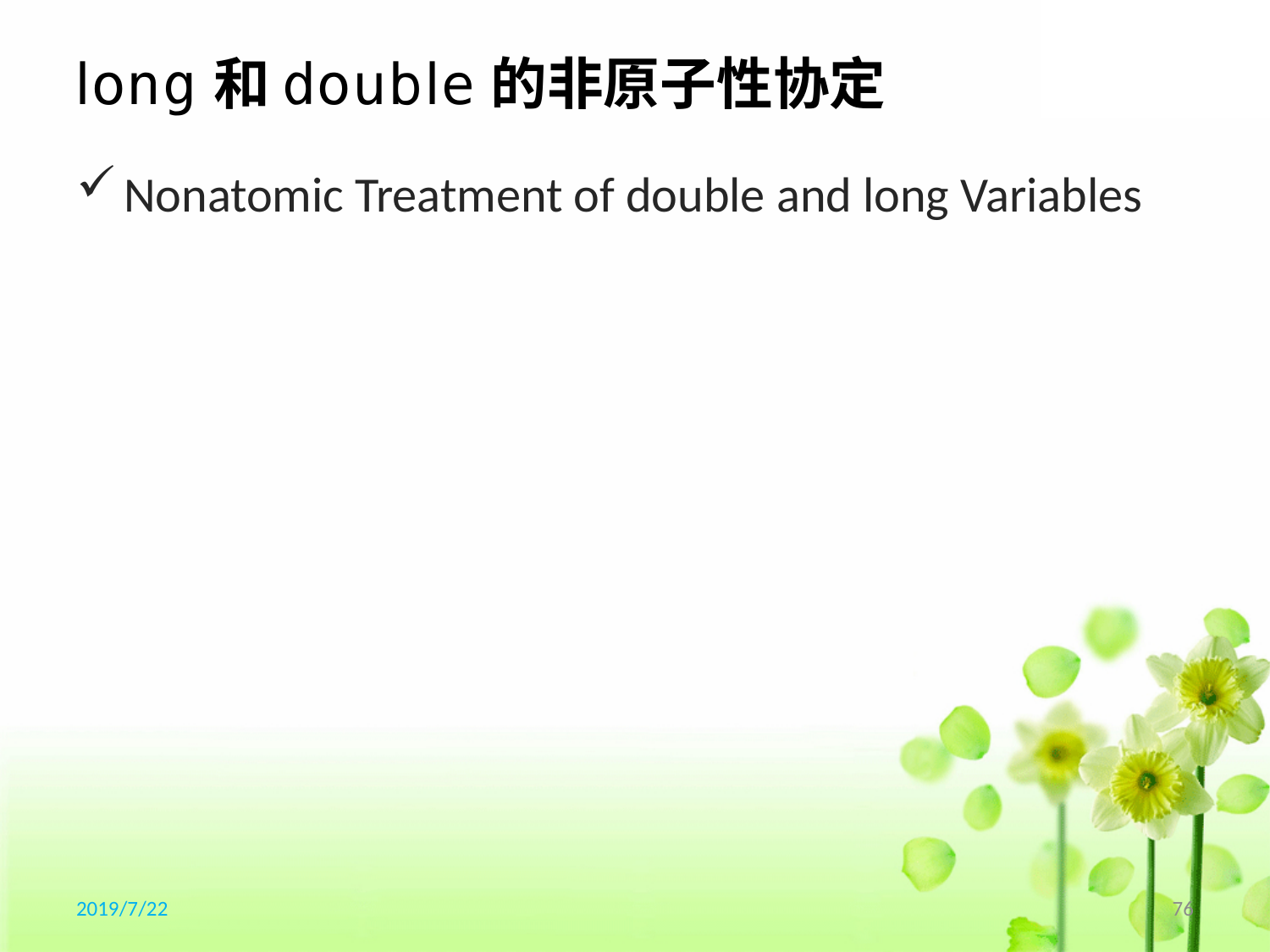

# long和double的非原子性协定
Nonatomic Treatment of double and long Variables
2019/7/22
76